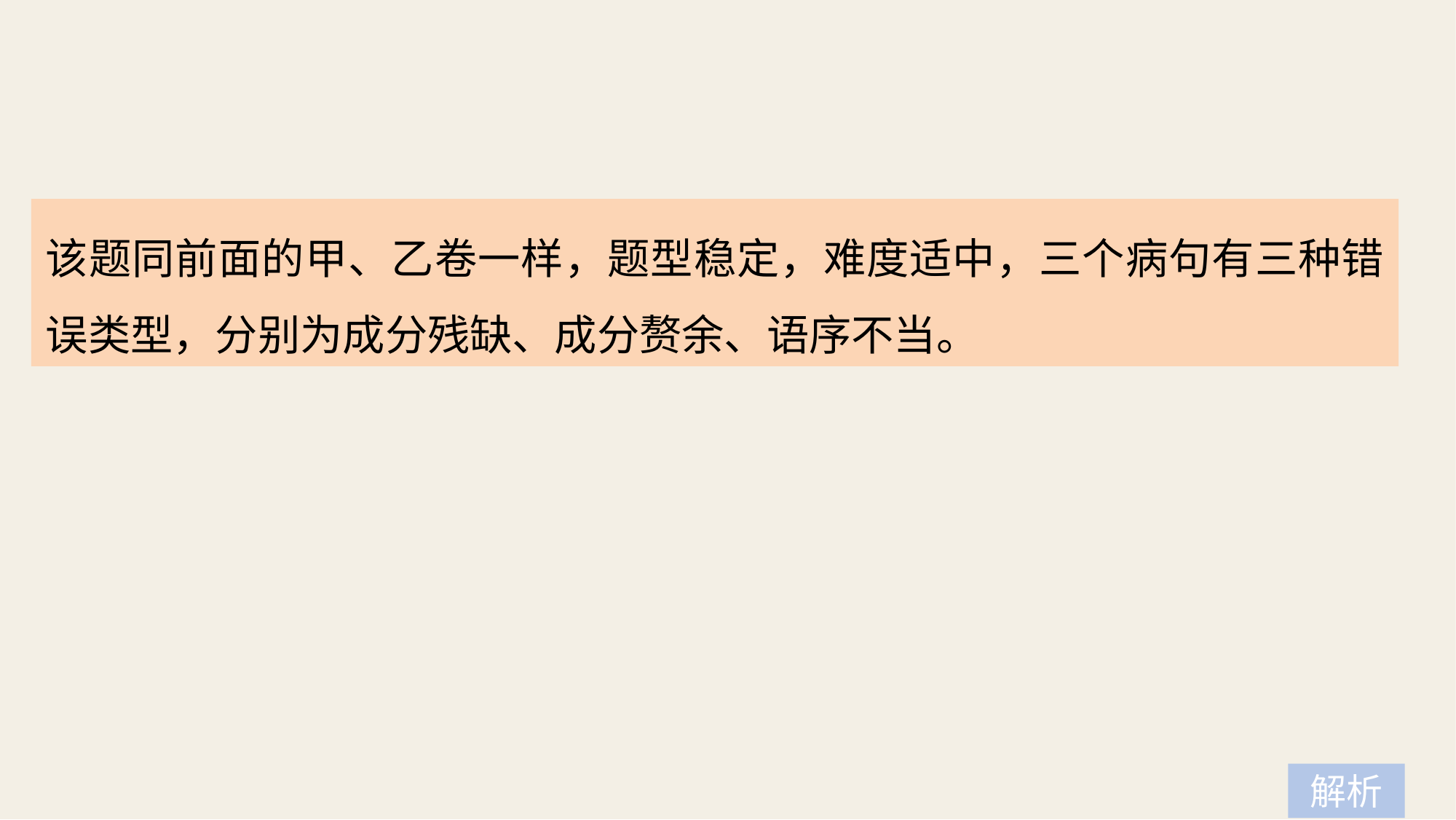

该题同前面的甲、乙卷一样，题型稳定，难度适中，三个病句有三种错误类型，分别为成分残缺、成分赘余、语序不当。
解析